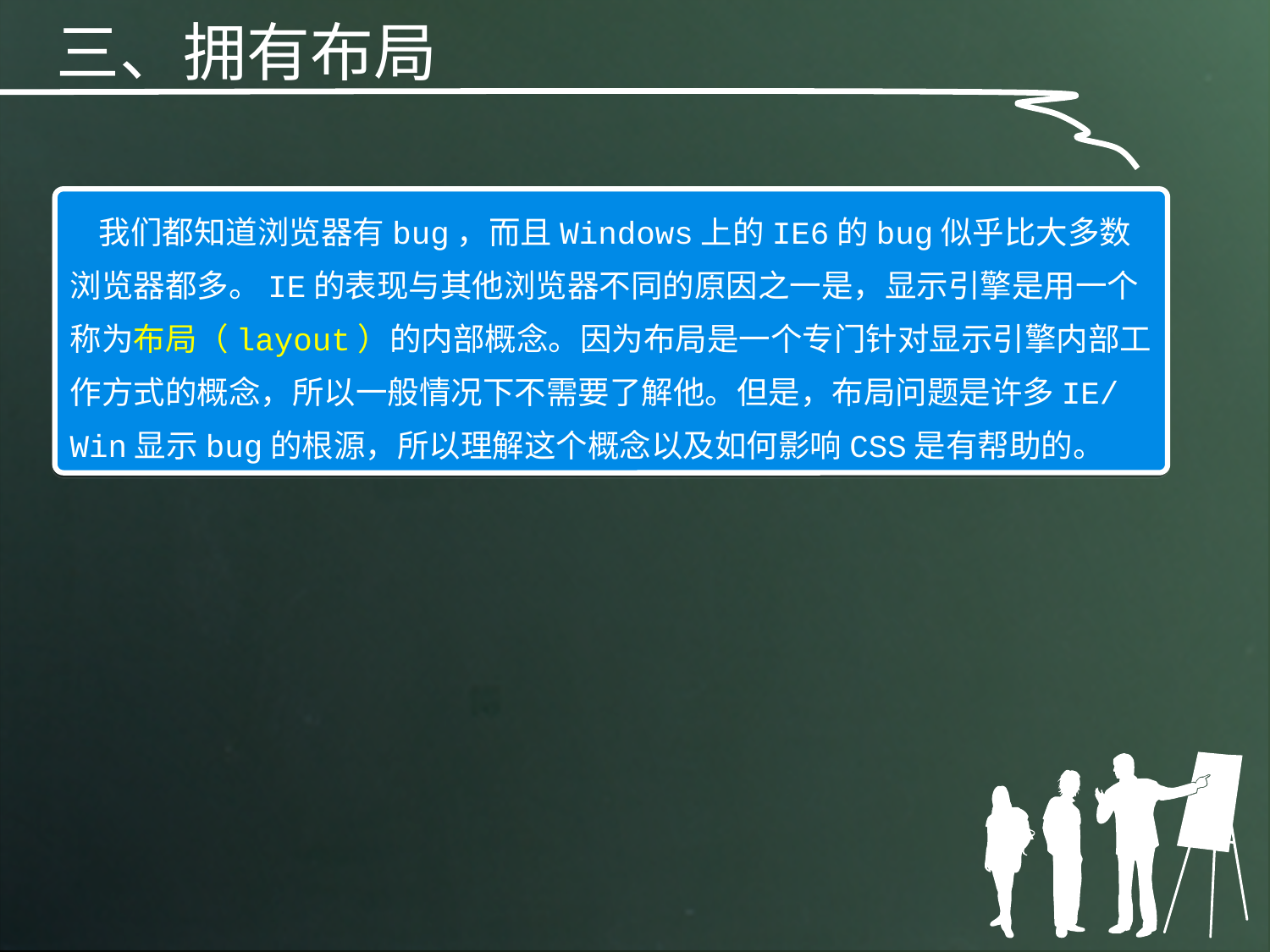

三、拥有布局

   我们都知道浏览器有bug，而且Windows上的IE6的bug似乎比大多数浏览器都多。IE的表现与其他浏览器不同的原因之一是，显示引擎是用一个称为布局（layout）的内部概念。因为布局是一个专门针对显示引擎内部工作方式的概念，所以一般情况下不需要了解他。但是，布局问题是许多IE/Win显示bug的根源，所以理解这个概念以及如何影响CSS是有帮助的。